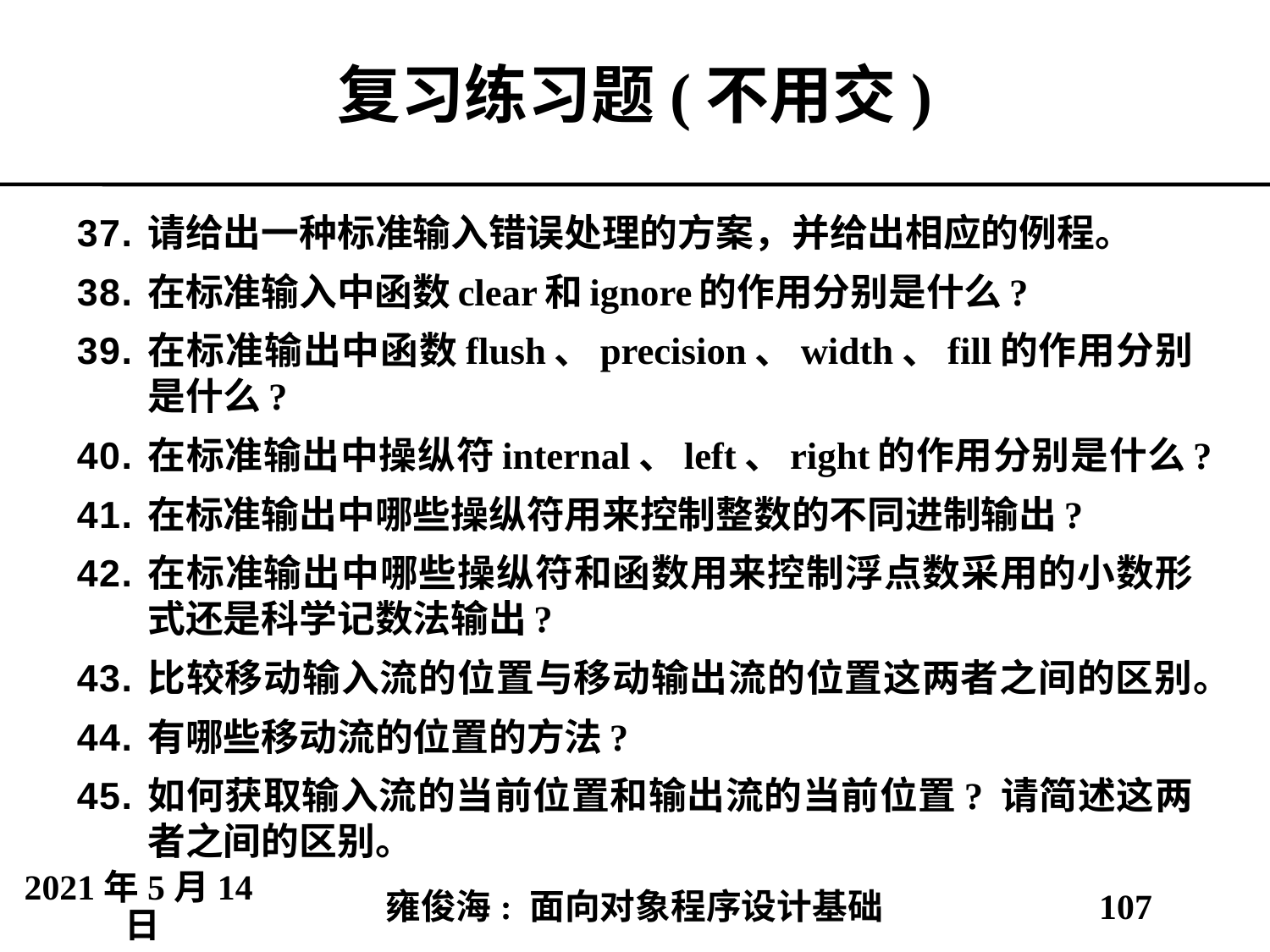

# 复习练习题(不用交)

请给出一种标准输入错误处理的方案，并给出相应的例程。
在标准输入中函数clear和ignore的作用分别是什么?
在标准输出中函数flush、precision、width、fill的作用分别是什么?
在标准输出中操纵符internal、left、right的作用分别是什么?
在标准输出中哪些操纵符用来控制整数的不同进制输出?
在标准输出中哪些操纵符和函数用来控制浮点数采用的小数形式还是科学记数法输出?
比较移动输入流的位置与移动输出流的位置这两者之间的区别。
有哪些移动流的位置的方法?
如何获取输入流的当前位置和输出流的当前位置? 请简述这两者之间的区别。
2021年5月14日
雍俊海: 面向对象程序设计基础
107